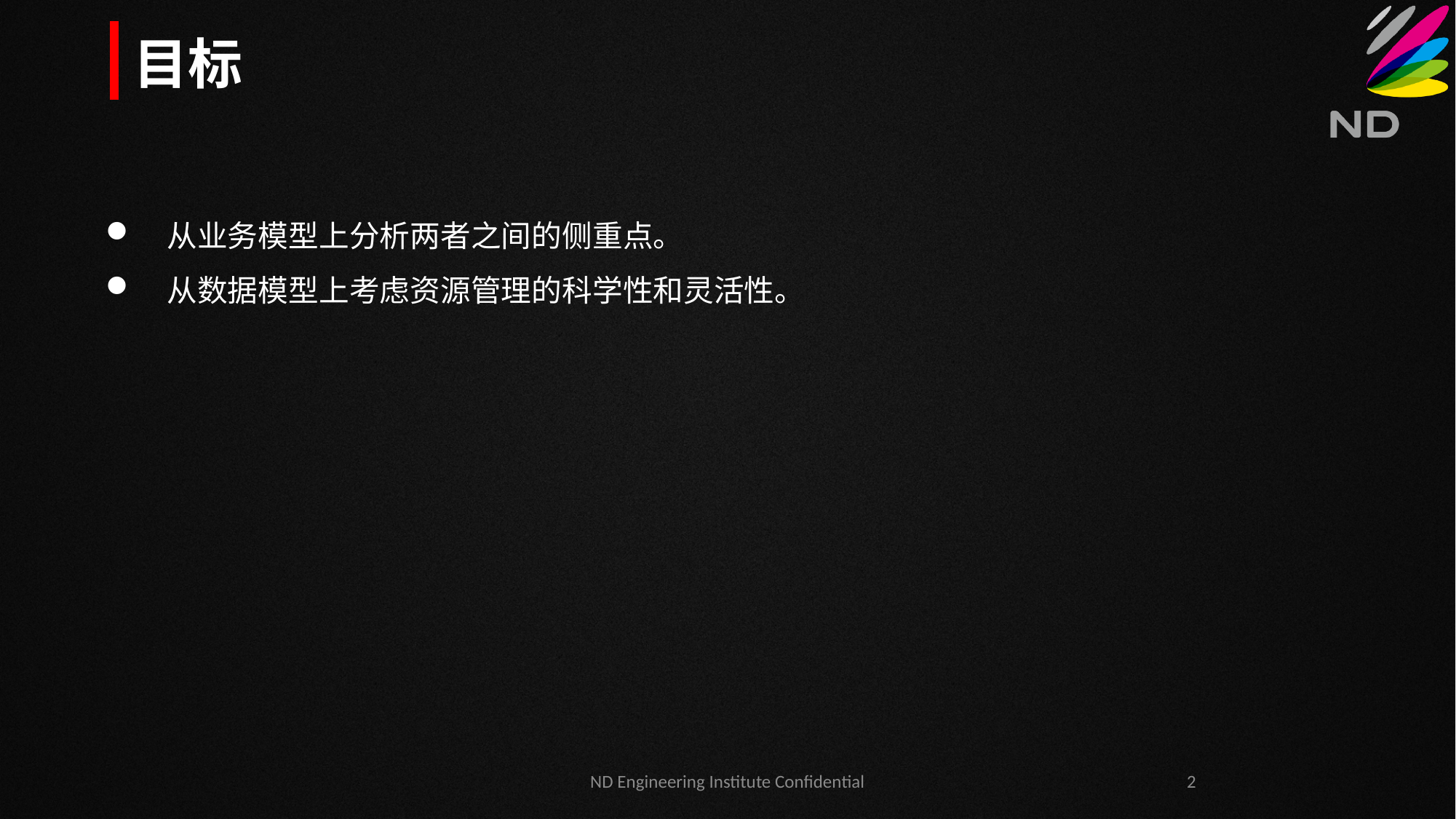

目标
从业务模型上分析两者之间的侧重点。
从数据模型上考虑资源管理的科学性和灵活性。
ND Engineering Institute Confidential
2